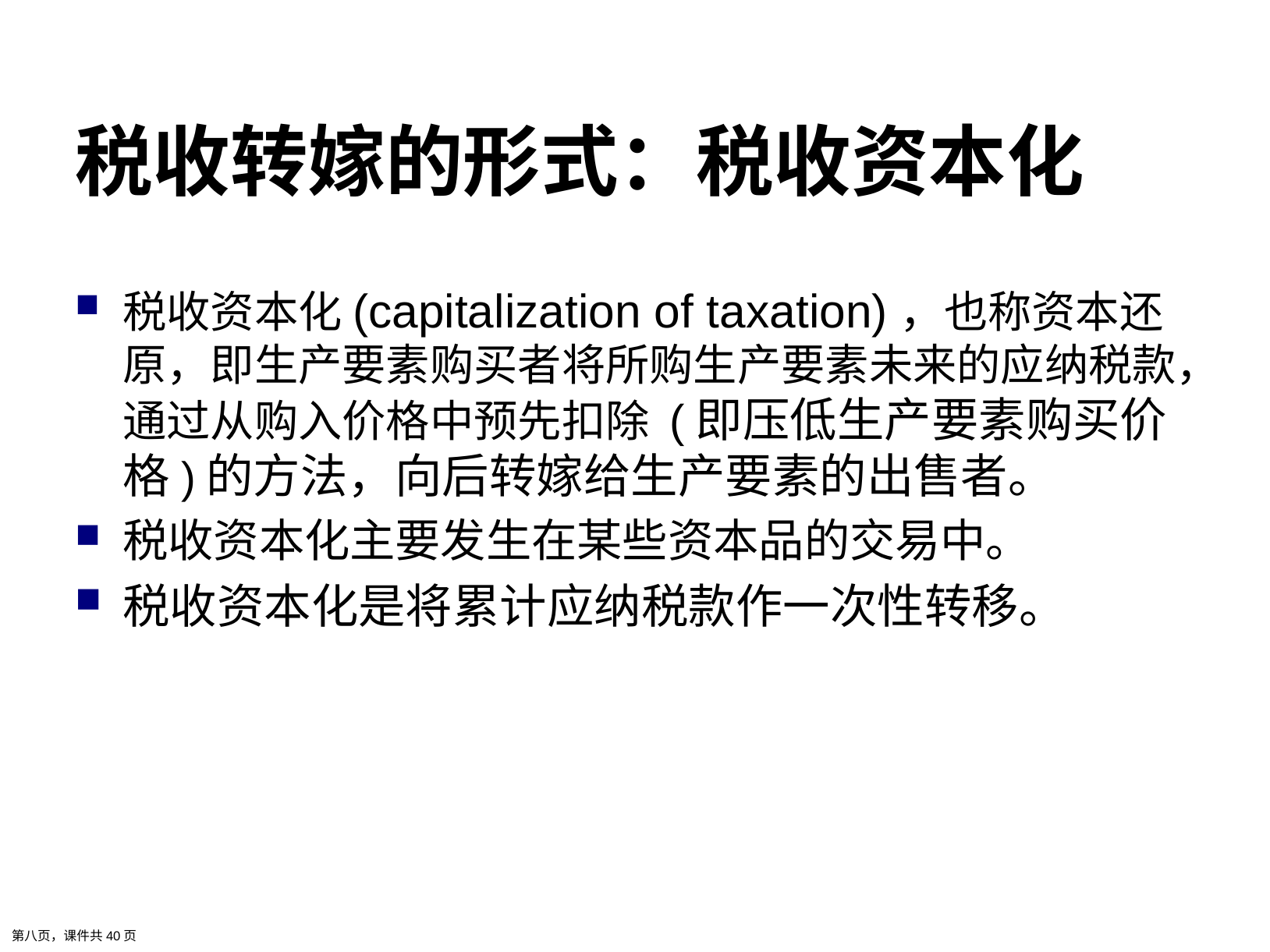

税收转嫁的形式：税收资本化
税收资本化(capitalization of taxation)，也称资本还原，即生产要素购买者将所购生产要素未来的应纳税款，通过从购入价格中预先扣除 (即压低生产要素购买价格)的方法，向后转嫁给生产要素的出售者。
税收资本化主要发生在某些资本品的交易中。
税收资本化是将累计应纳税款作一次性转移。
第八页，课件共40页